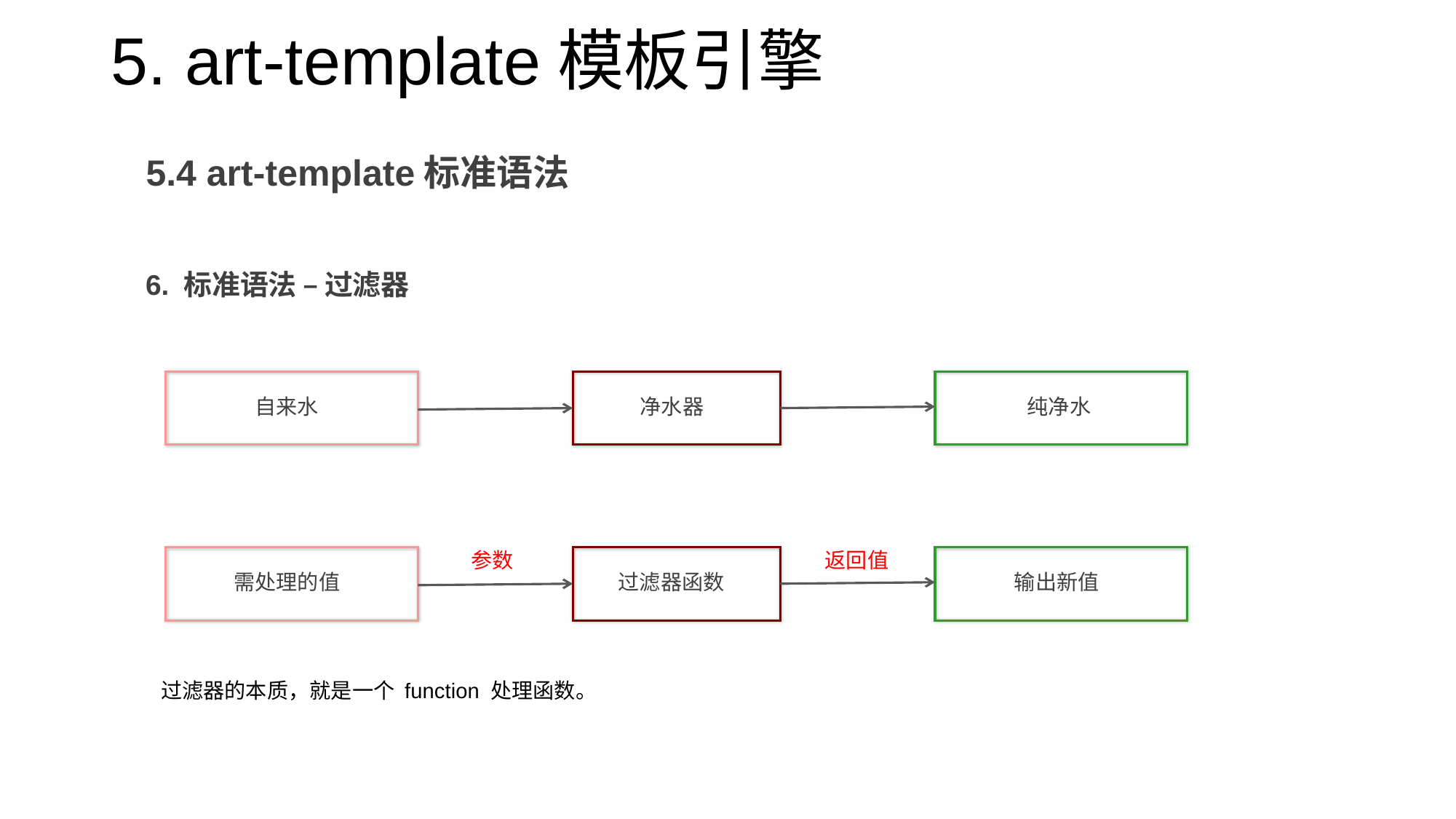

# 5. art-template模板引擎
5.4 art-template标准语法
6. 标准语法 – 过滤器

自来水

净水器

纯净水
参数
返回值

需处理的值

过滤器函数

输出新值
过滤器的本质，就是一个 function 处理函数。